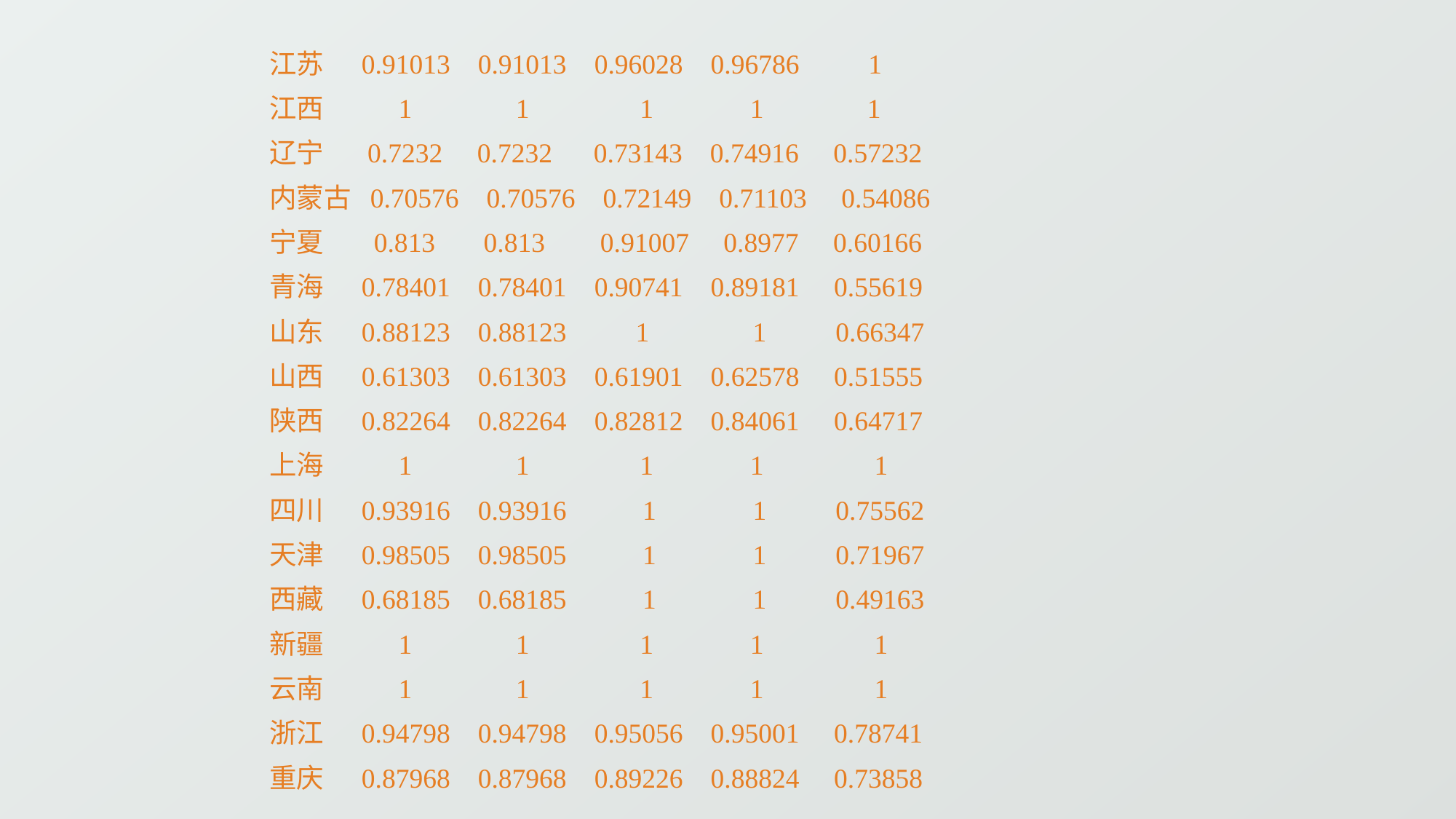

江苏     0.91013    0.91013    0.96028    0.96786          1
    江西           1               1                1              1               1
    辽宁      0.7232     0.7232      0.73143    0.74916     0.57232
    内蒙古  0.70576    0.70576    0.72149    0.71103     0.54086
    宁夏       0.813       0.813        0.91007     0.8977     0.60166
    青海     0.78401    0.78401    0.90741    0.89181     0.55619
    山东     0.88123    0.88123          1               1          0.66347
    山西     0.61303    0.61303    0.61901    0.62578     0.51555
    陕西     0.82264    0.82264    0.82812    0.84061     0.64717
    上海           1               1                1              1                1
    四川     0.93916    0.93916           1              1          0.75562
    天津     0.98505    0.98505           1              1          0.71967
    西藏     0.68185    0.68185           1              1          0.49163
    新疆           1               1                1              1                1
    云南           1               1                1              1                1
    浙江     0.94798    0.94798    0.95056    0.95001     0.78741
    重庆     0.87968    0.87968    0.89226    0.88824     0.73858